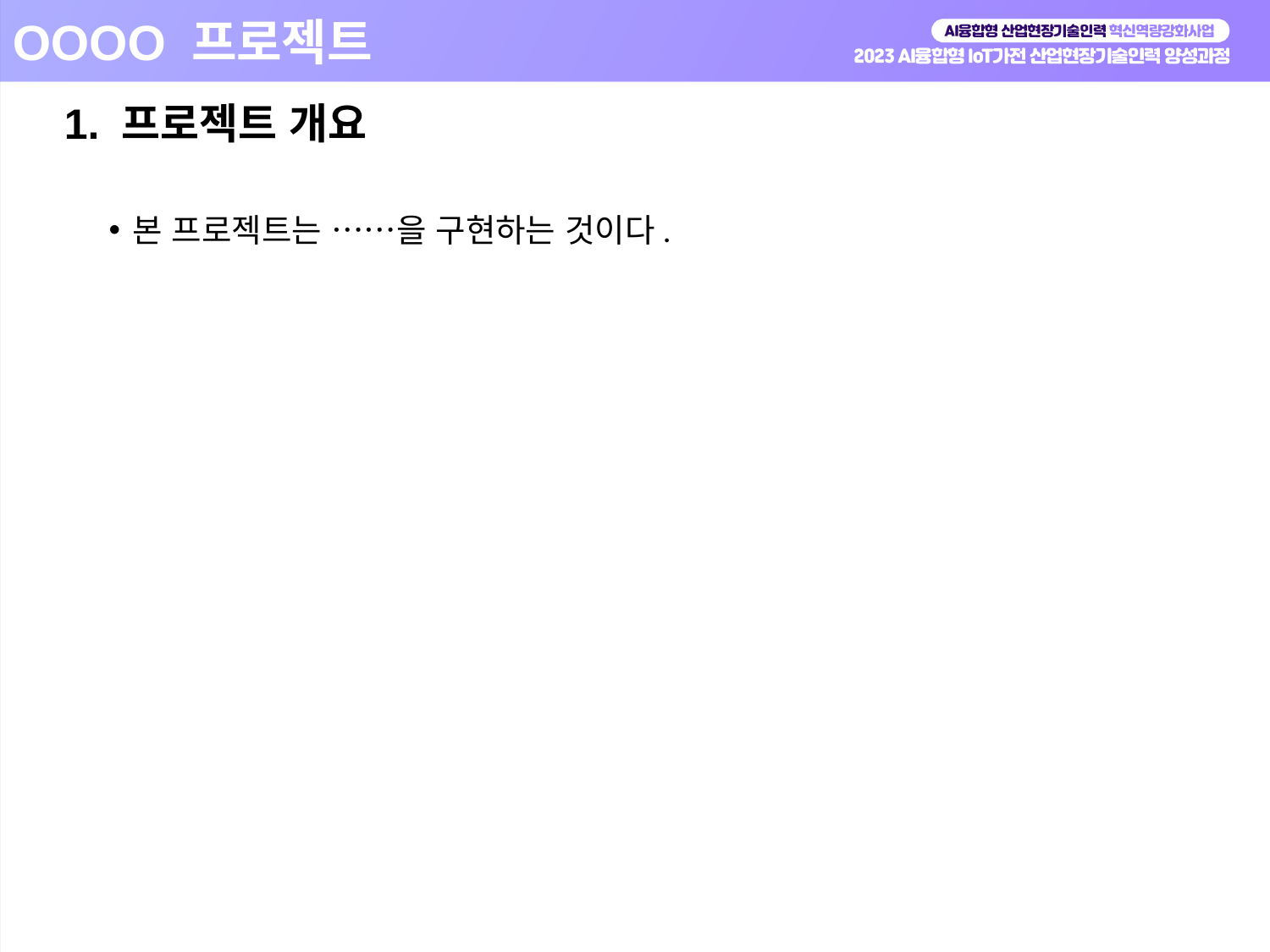

OOOO 프로젝트
1. 프로젝트 개요
본 프로젝트는 ……을 구현하는 것이다.